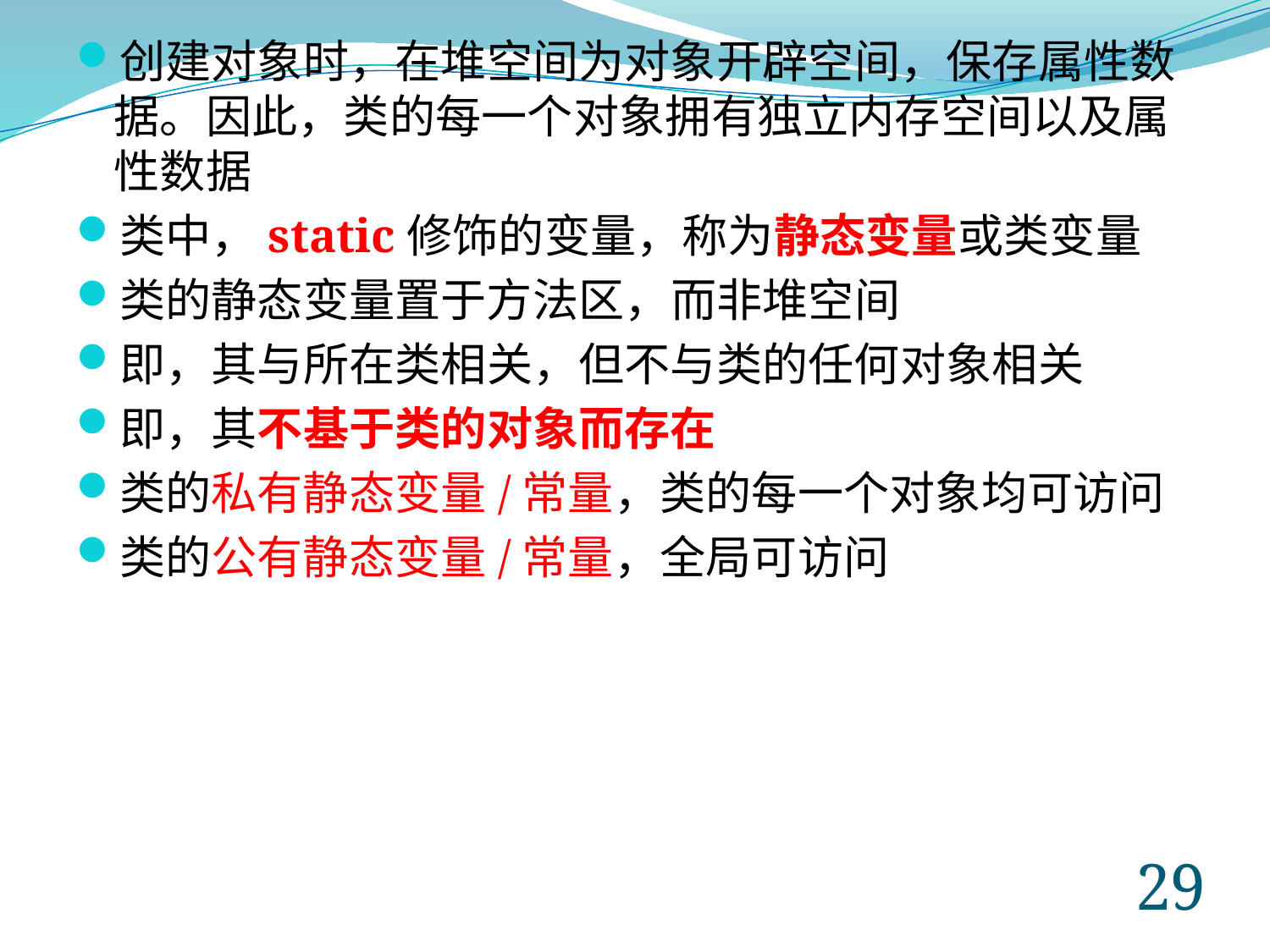

创建对象时，在堆空间为对象开辟空间，保存属性数据。因此，类的每一个对象拥有独立内存空间以及属性数据
类中，static修饰的变量，称为静态变量或类变量
类的静态变量置于方法区，而非堆空间
即，其与所在类相关，但不与类的任何对象相关
即，其不基于类的对象而存在
类的私有静态变量/常量，类的每一个对象均可访问
类的公有静态变量/常量，全局可访问

29